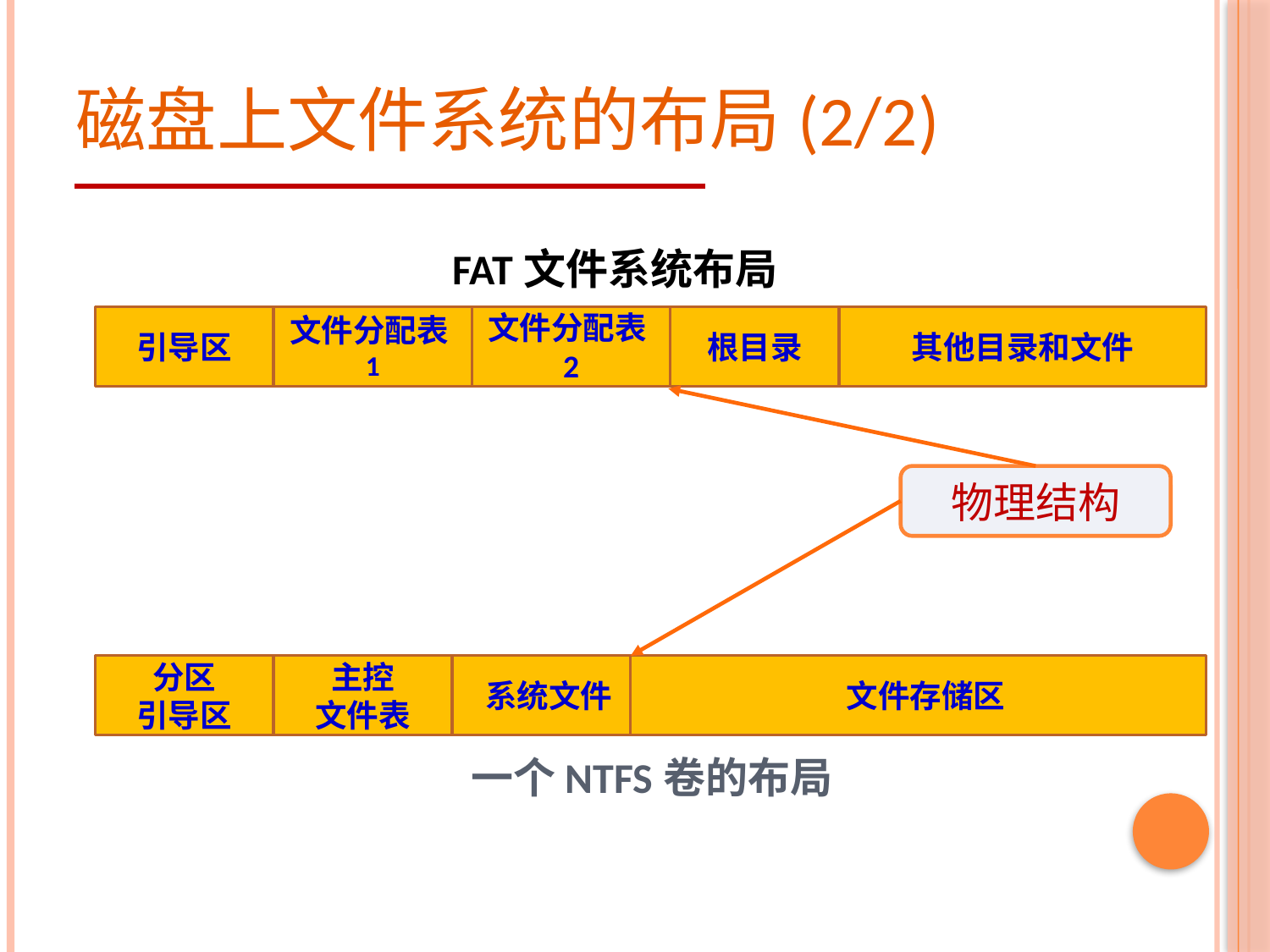

# 磁盘上文件系统的布局(2/2)
FAT文件系统布局
引导区
文件分配表1
文件分配表2
根目录
其他目录和文件
物理结构
分区
引导区
主控
文件表
 系统文件
 文件存储区
一个NTFS卷的布局